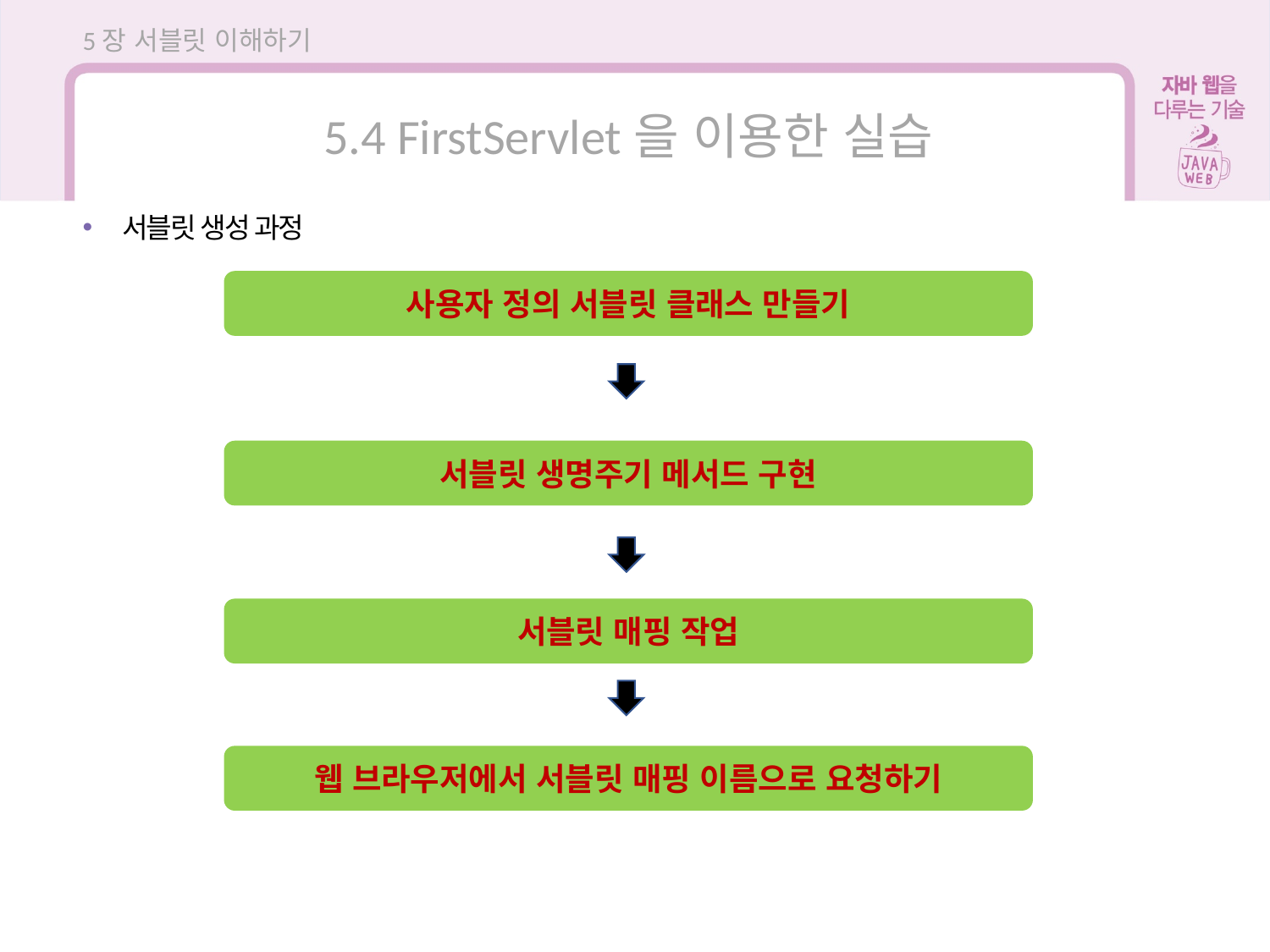

5장 서블릿 이해하기
5.4 FirstServlet을 이용한 실습
서블릿 생성 과정
사용자 정의 서블릿 클래스 만들기

서블릿 생명주기 메서드 구현

서블릿 매핑 작업

웹 브라우저에서 서블릿 매핑 이름으로 요청하기